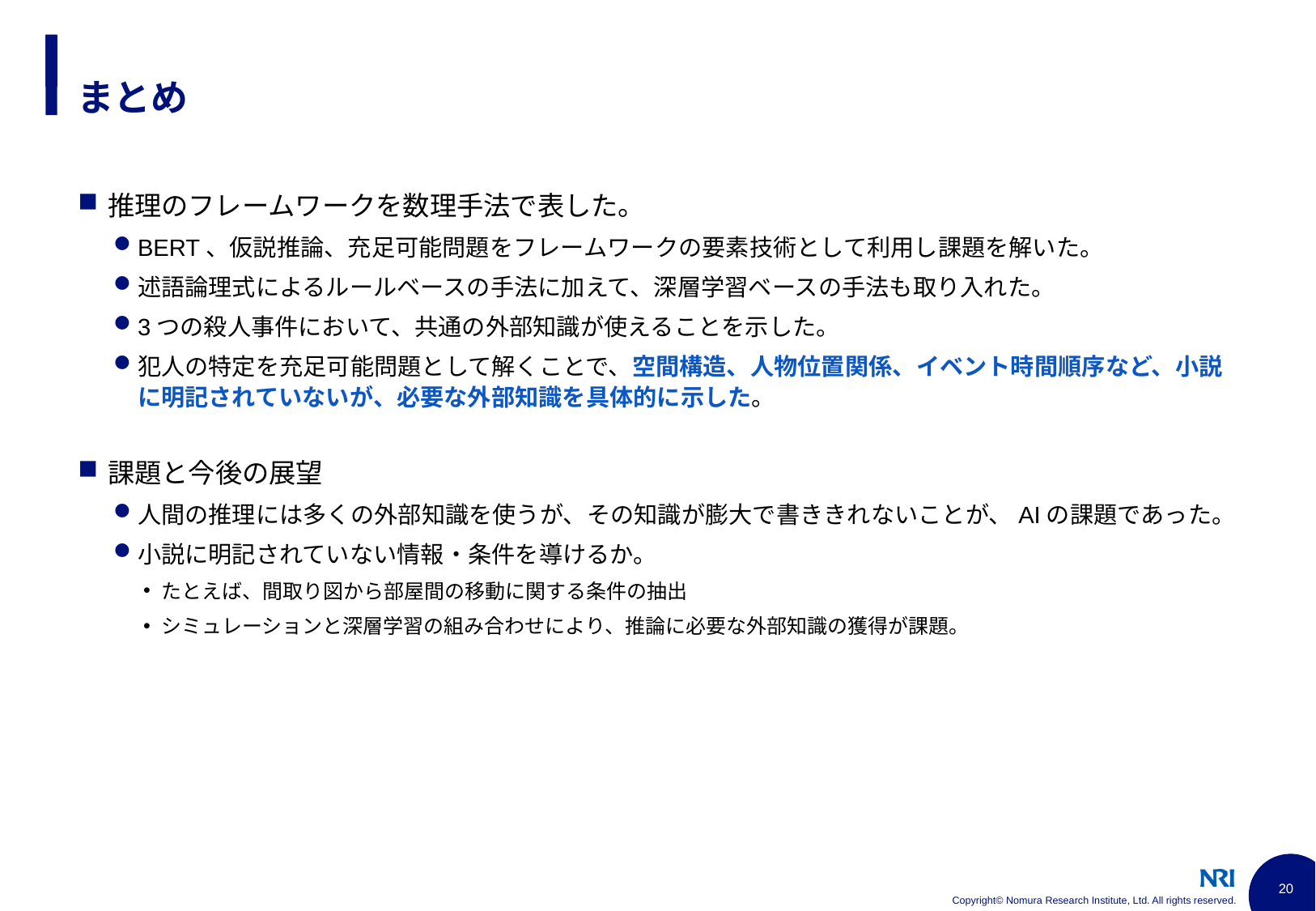

# まとめ

推理のフレームワークを数理手法で表した。
BERT、仮説推論、充足可能問題をフレームワークの要素技術として利用し課題を解いた。
述語論理式によるルールベースの手法に加えて、深層学習ベースの手法も取り入れた。
3つの殺人事件において、共通の外部知識が使えることを示した。
犯人の特定を充足可能問題として解くことで、空間構造、人物位置関係、イベント時間順序など、小説に明記されていないが、必要な外部知識を具体的に示した。

課題と今後の展望
人間の推理には多くの外部知識を使うが、その知識が膨大で書ききれないことが、AIの課題であった。
小説に明記されていない情報・条件を導けるか。
たとえば、間取り図から部屋間の移動に関する条件の抽出
シミュレーションと深層学習の組み合わせにより、推論に必要な外部知識の獲得が課題。